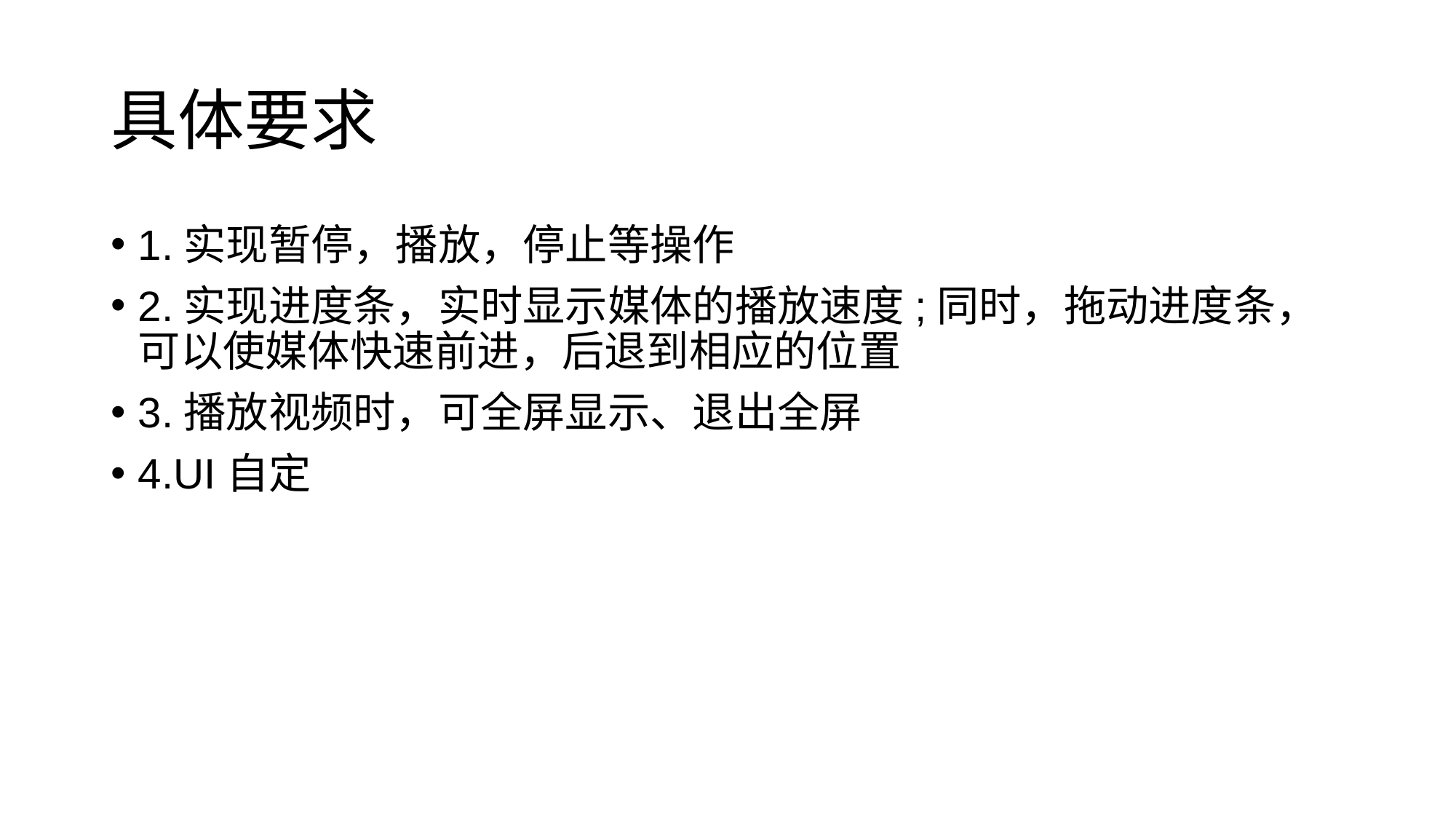

# 具体要求
1.实现暂停，播放，停止等操作
2.实现进度条，实时显示媒体的播放速度;同时，拖动进度条，可以使媒体快速前进，后退到相应的位置
3.播放视频时，可全屏显示、退出全屏
4.UI自定